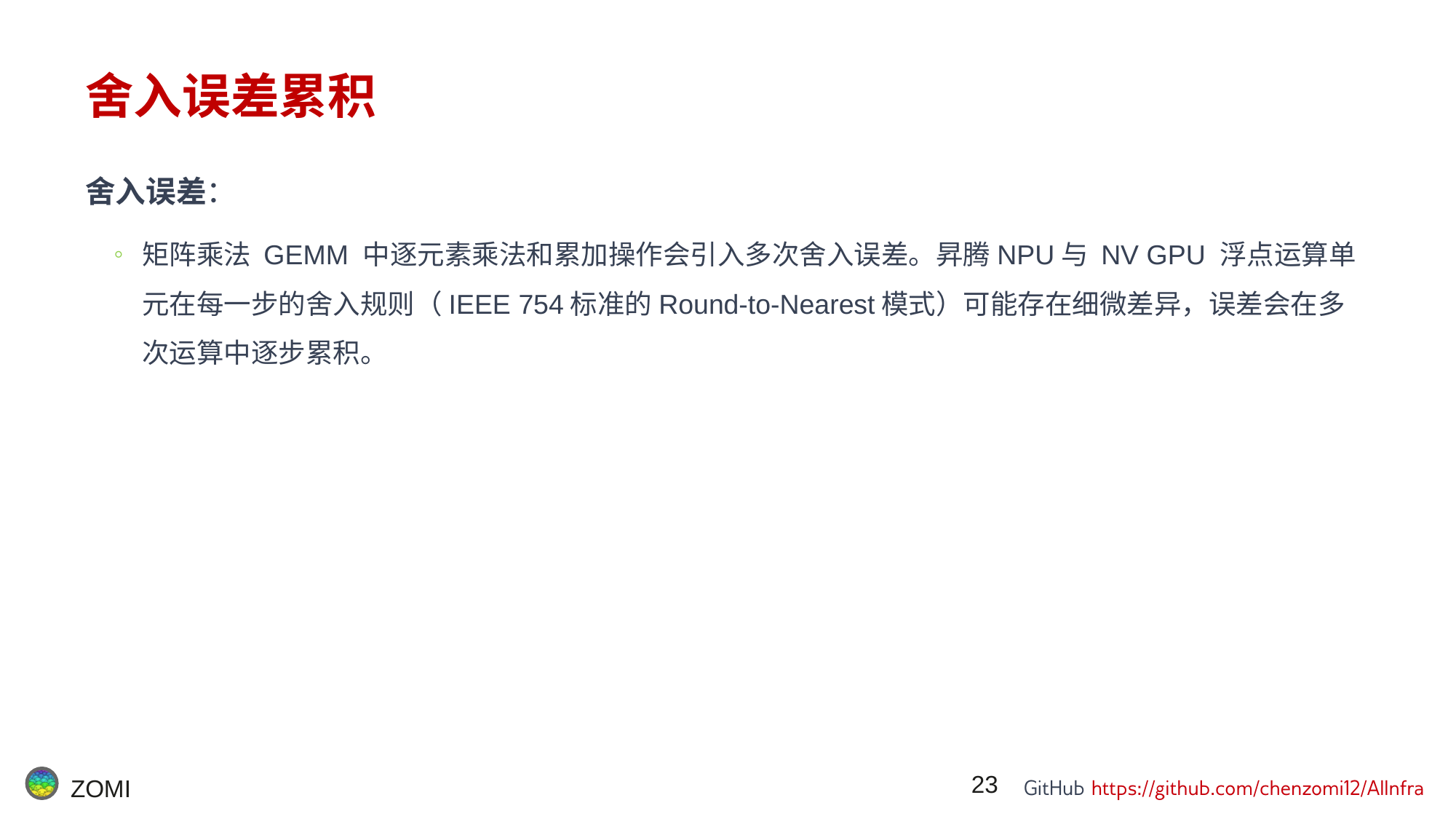

# 舍入误差累积
舍入误差：
矩阵乘法 GEMM 中逐元素乘法和累加操作会引入多次舍入误差。昇腾NPU与 NV GPU 浮点运算单元在每一步的舍入规则（IEEE 754标准的Round-to-Nearest模式）可能存在细微差异，误差会在多次运算中逐步累积。